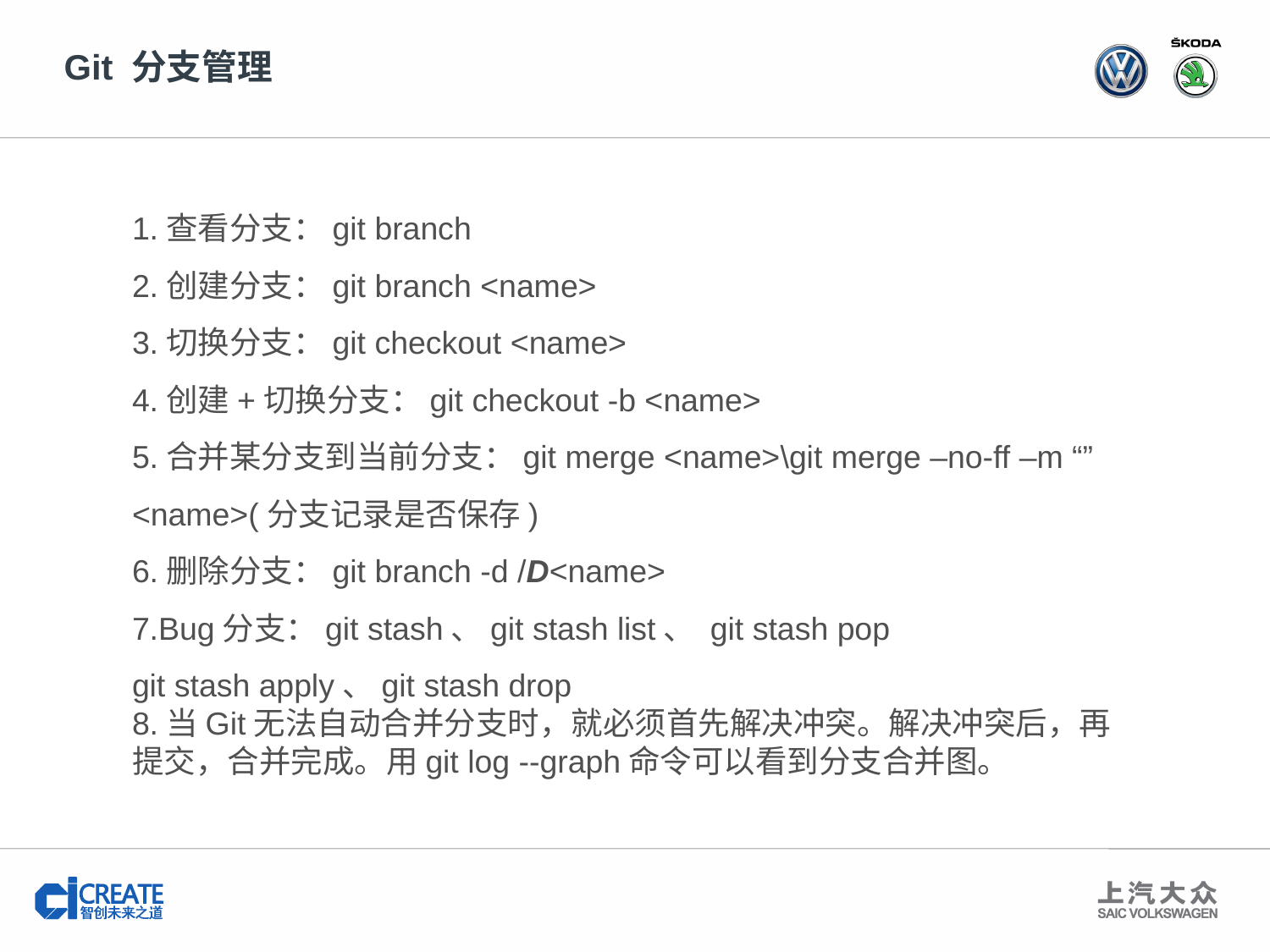

# Git 分支管理

1.查看分支：git branch
2.创建分支：git branch <name>
3.切换分支：git checkout <name>
4.创建+切换分支：git checkout -b <name>
5.合并某分支到当前分支：git merge <name>\git merge –no-ff –m “” <name>(分支记录是否保存)
6.删除分支：git branch -d /D<name>
7.Bug分支：git stash、git stash list、 git stash pop
git stash apply、git stash drop
8.当Git无法自动合并分支时，就必须首先解决冲突。解决冲突后，再提交，合并完成。用git log --graph命令可以看到分支合并图。